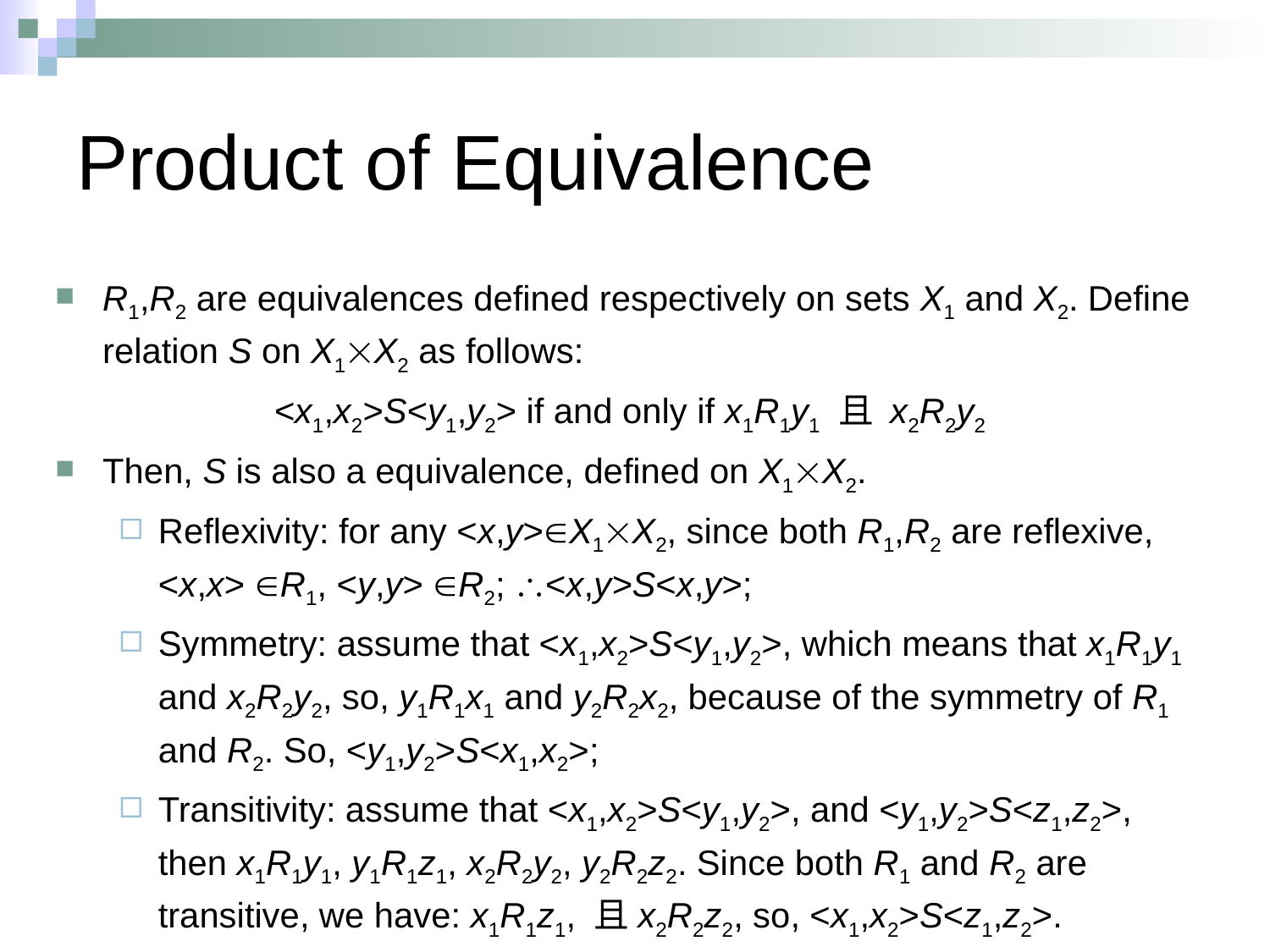

# Product of Equivalence
R1,R2 are equivalences defined respectively on sets X1 and X2. Define relation S on X1×X2 as follows:
<x1,x2>S<y1,y2> if and only if x1R1y1 且 x2R2y2
Then, S is also a equivalence, defined on X1×X2.
Reflexivity: for any <x,y>∈X1×X2, since both R1,R2 are reflexive, <x,x> ∈R1, <y,y> ∈R2; ∴<x,y>S<x,y>;
Symmetry: assume that <x1,x2>S<y1,y2>, which means that x1R1y1 and x2R2y2, so, y1R1x1 and y2R2x2, because of the symmetry of R1 and R2. So, <y1,y2>S<x1,x2>;
Transitivity: assume that <x1,x2>S<y1,y2>, and <y1,y2>S<z1,z2>, then x1R1y1, y1R1z1, x2R2y2, y2R2z2. Since both R1 and R2 are transitive, we have: x1R1z1, 且x2R2z2, so, <x1,x2>S<z1,z2>.